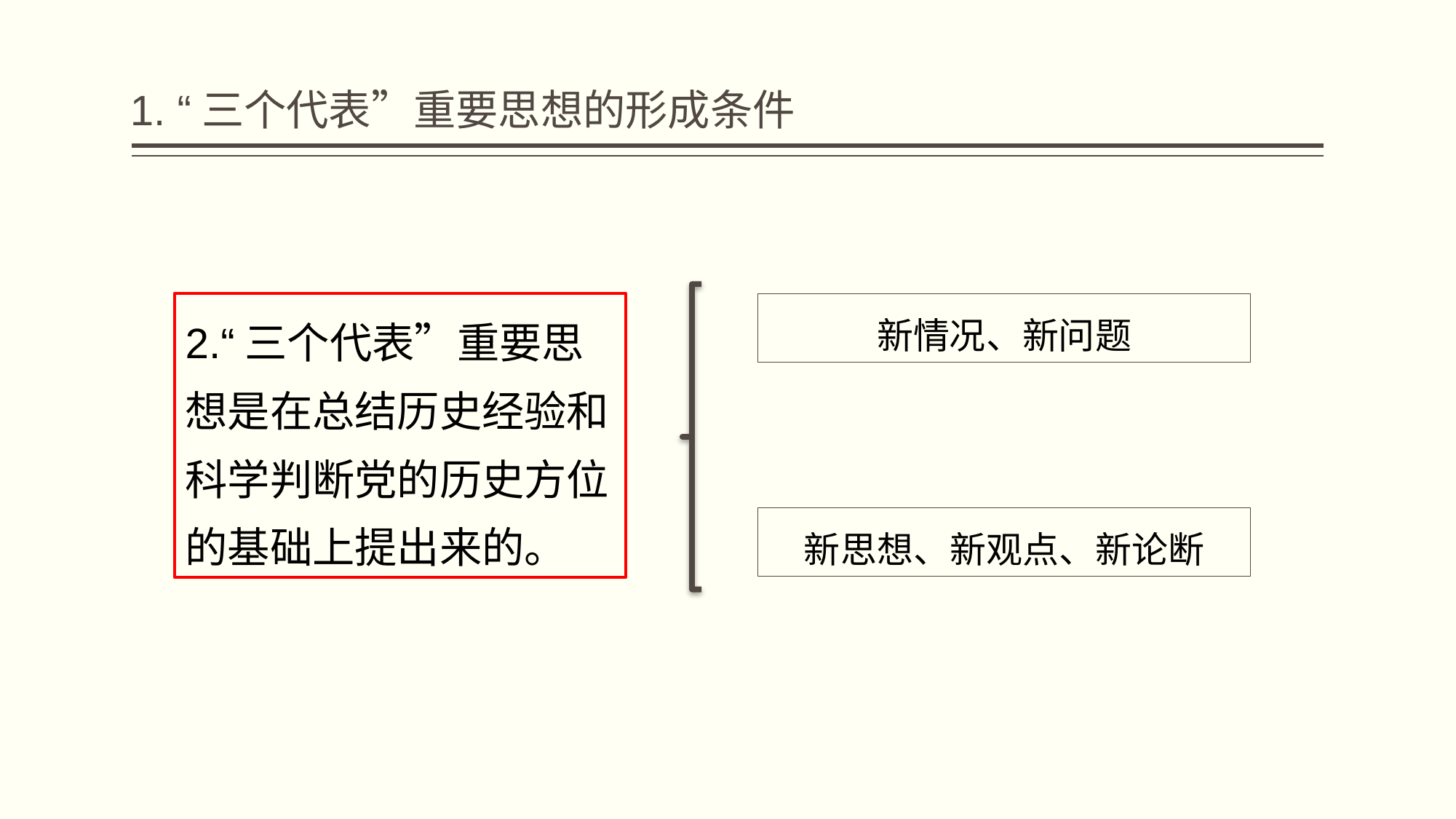

# 1. “三个代表”重要思想的形成条件

2.“三个代表”重要思想是在总结历史经验和科学判断党的历史方位的基础上提出来的。
新情况、新问题
新思想、新观点、新论断